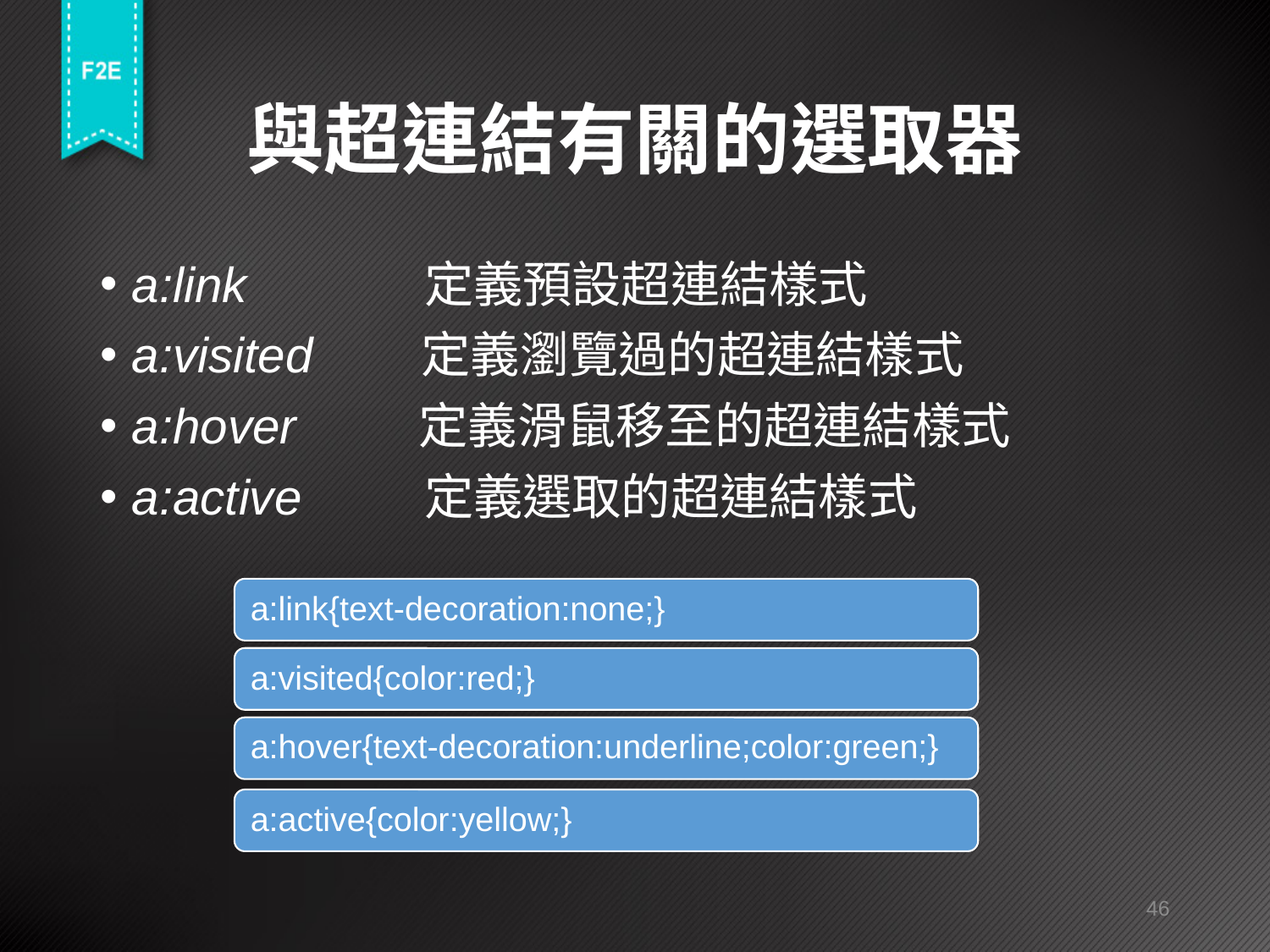

# 與超連結有關的選取器
a:link            定義預設超連結樣式
a:visited       定義瀏覽過的超連結樣式
a:hover        定義滑鼠移至的超連結樣式
a:active        定義選取的超連結樣式
a:link{text-decoration:none;}
a:visited{color:red;}
a:hover{text-decoration:underline;color:green;}
a:active{color:yellow;}
46